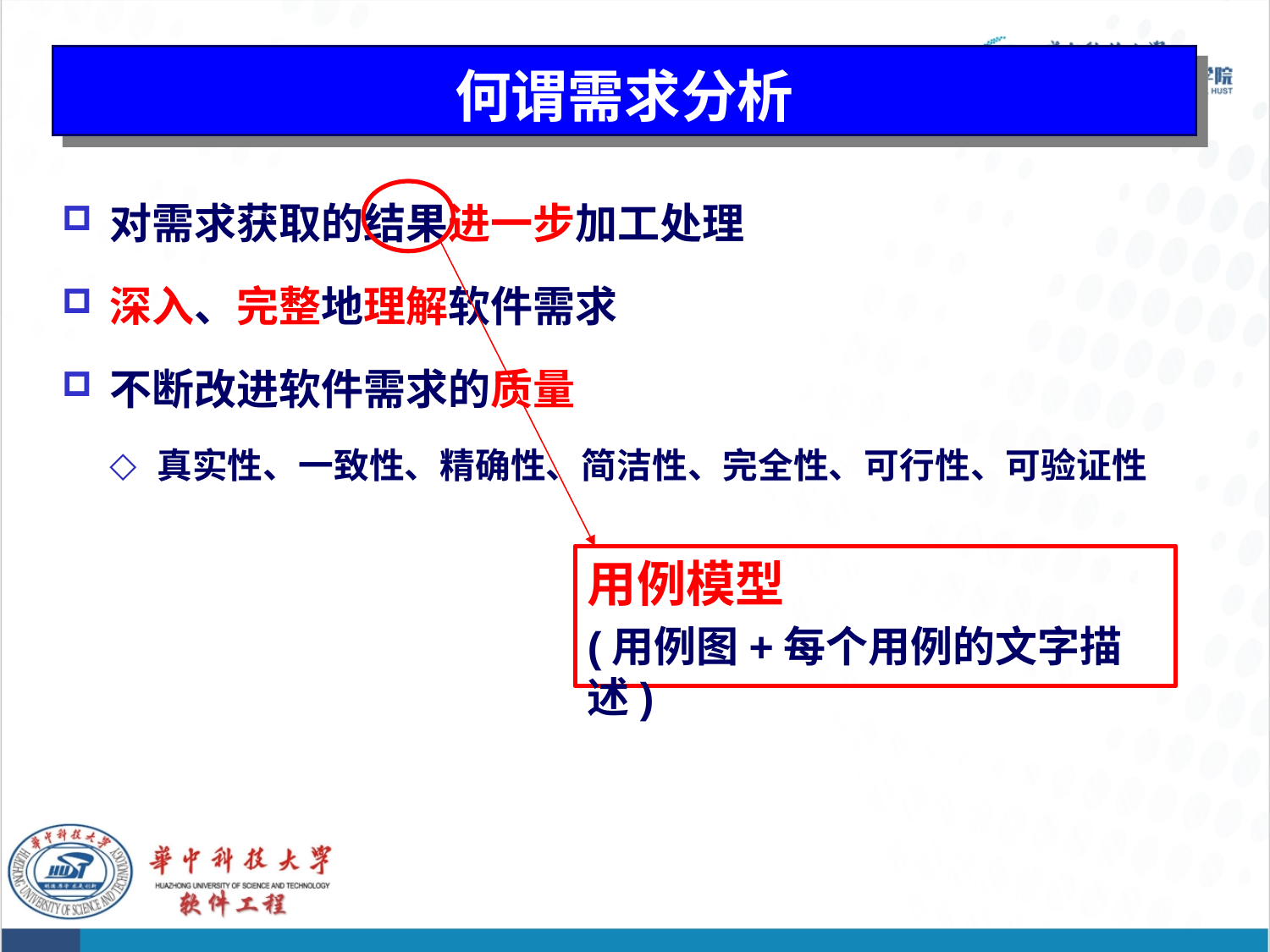

# 何谓需求分析

用例模型
(用例图+每个用例的文字描述)
对需求获取的结果进一步加工处理
深入、完整地理解软件需求
不断改进软件需求的质量
真实性、一致性、精确性、简洁性、完全性、可行性、可验证性